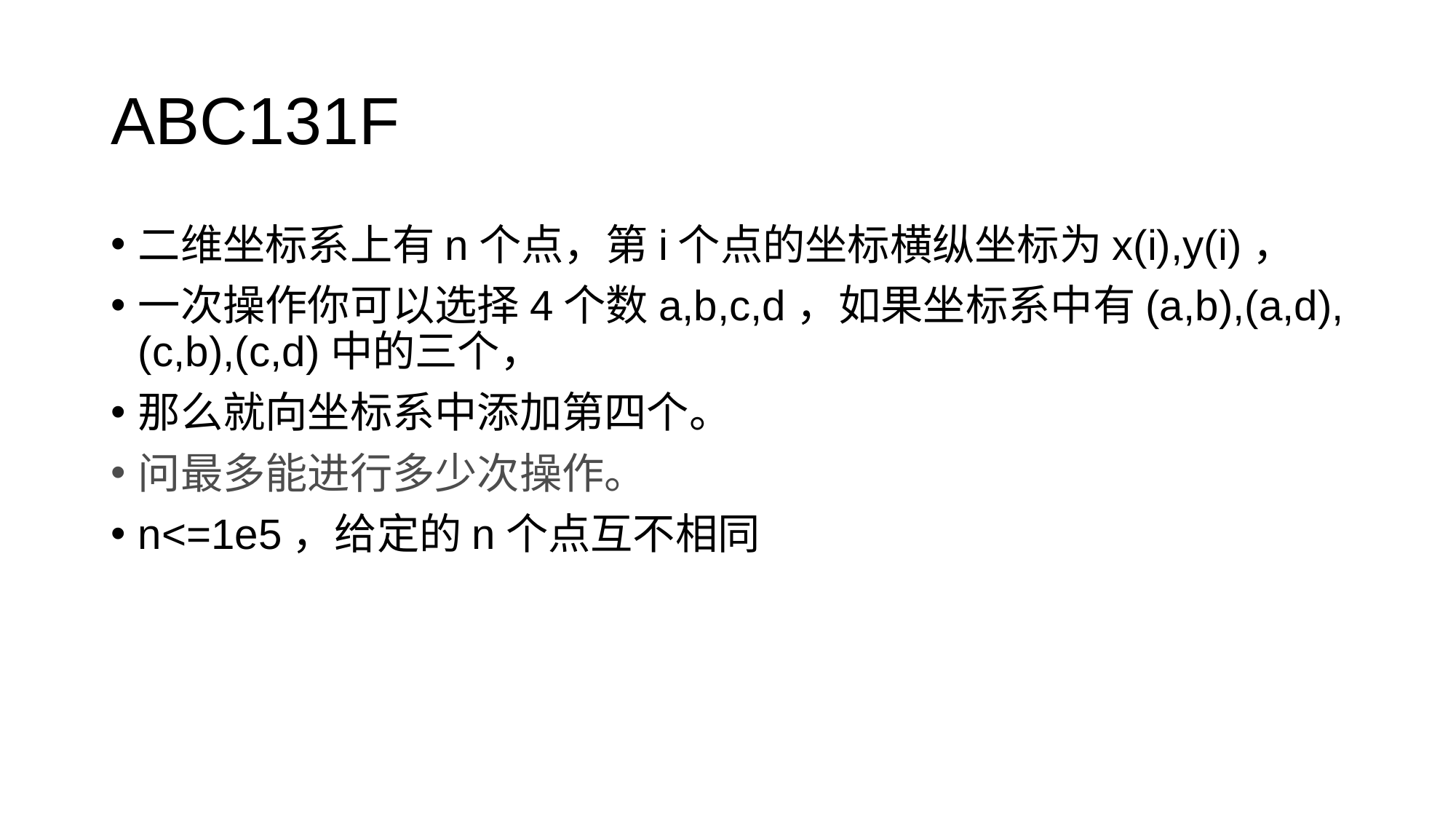

# ABC131F
二维坐标系上有n个点，第i个点的坐标横纵坐标为x(i),y(i)，
一次操作你可以选择4个数a,b,c,d，如果坐标系中有(a,b),(a,d),(c,b),(c,d)中的三个，
那么就向坐标系中添加第四个。
问最多能进行多少次操作。
n<=1e5，给定的n个点互不相同